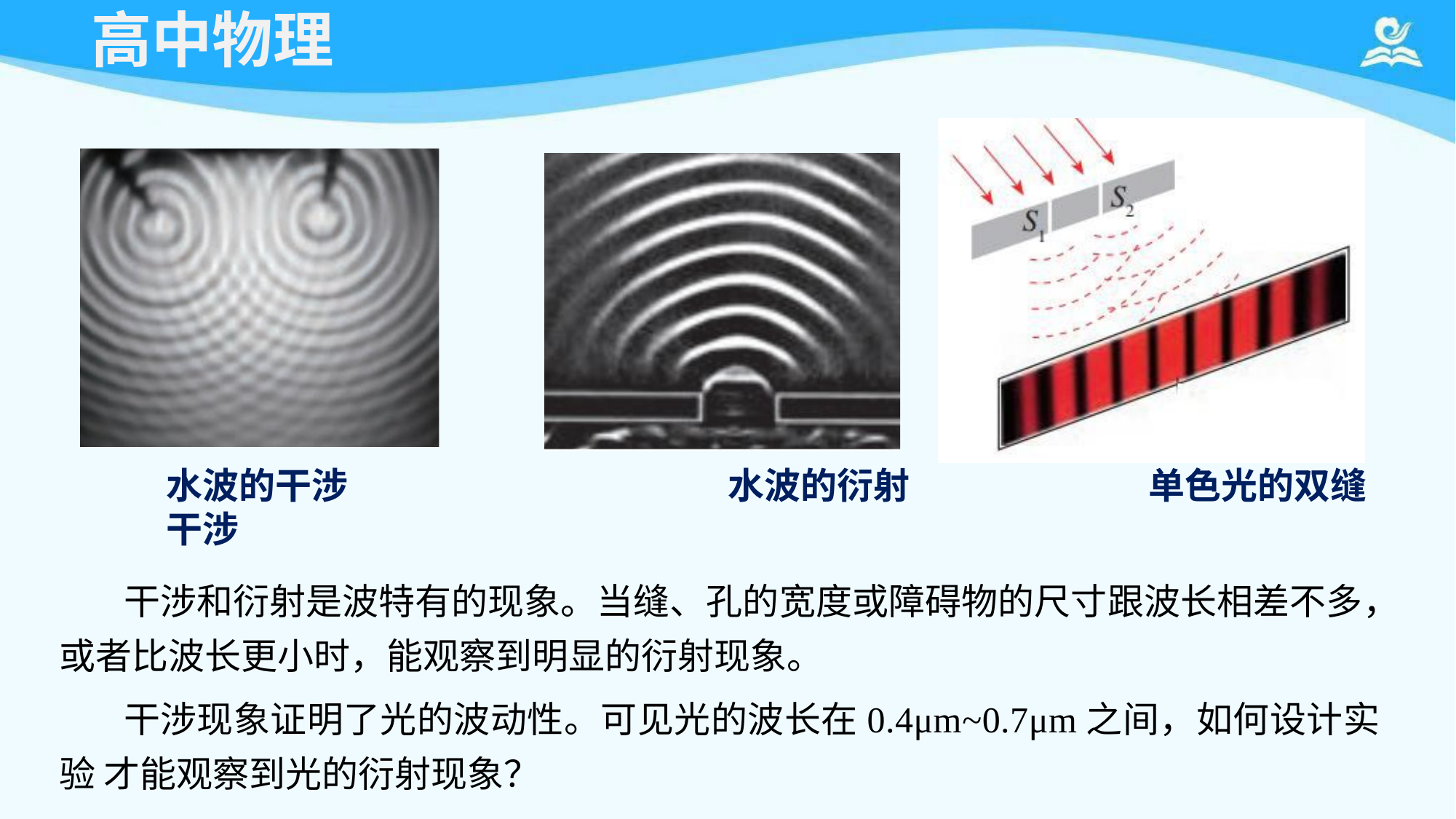

# 高中物理

水波的干涉	水波的衍射	单色光的双缝干涉
干涉和衍射是波特有的现象。当缝、孔的宽度或障碍物的尺寸跟波长相差不多， 或者比波长更小时，能观察到明显的衍射现象。
干涉现象证明了光的波动性。可见光的波长在0.4μm~0.7μm之间，如何设计实验 才能观察到光的衍射现象？